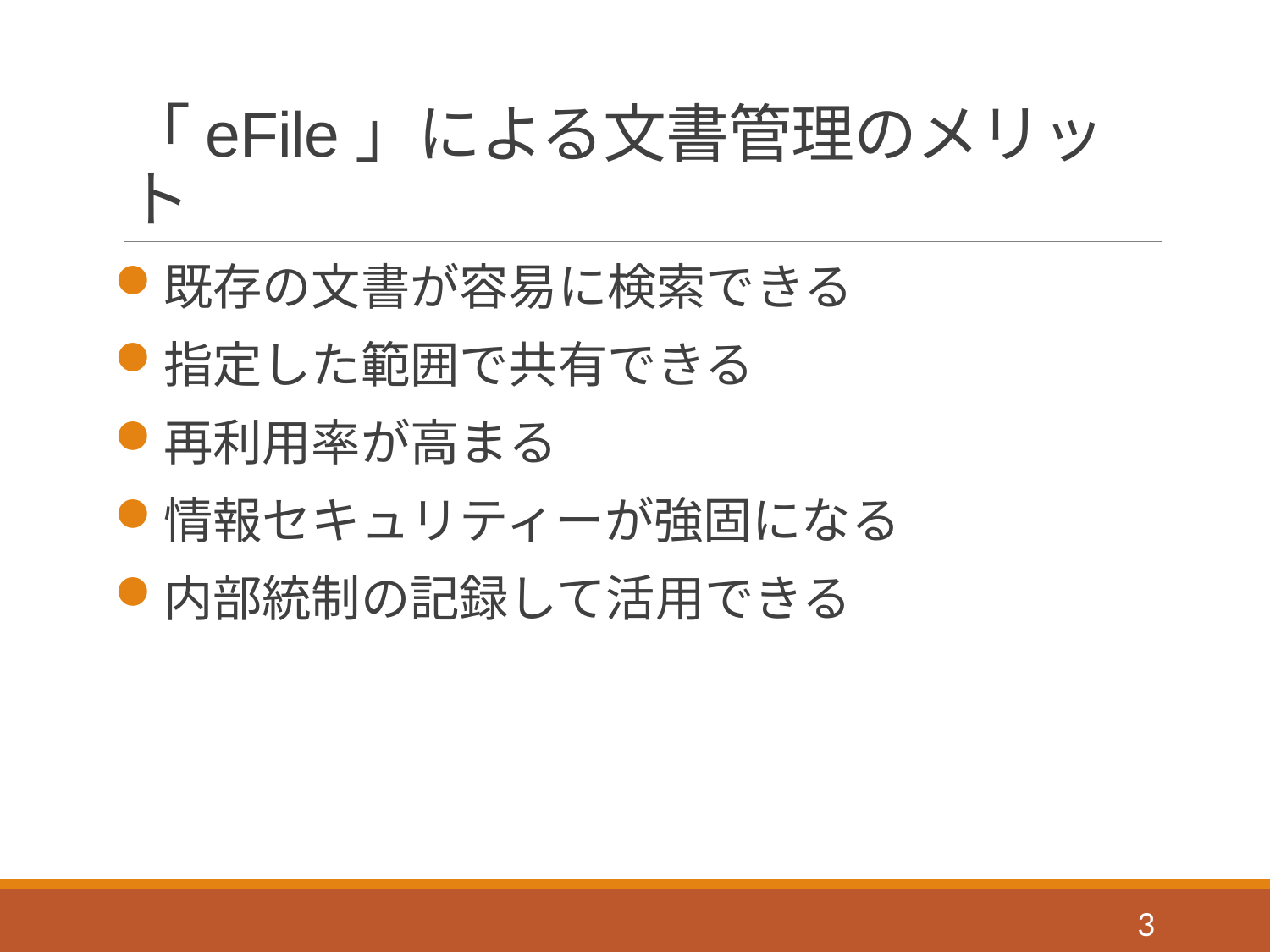

# 「eFile」による文書管理のメリット
既存の文書が容易に検索できる
指定した範囲で共有できる
再利用率が高まる
情報セキュリティーが強固になる
内部統制の記録して活用できる
3